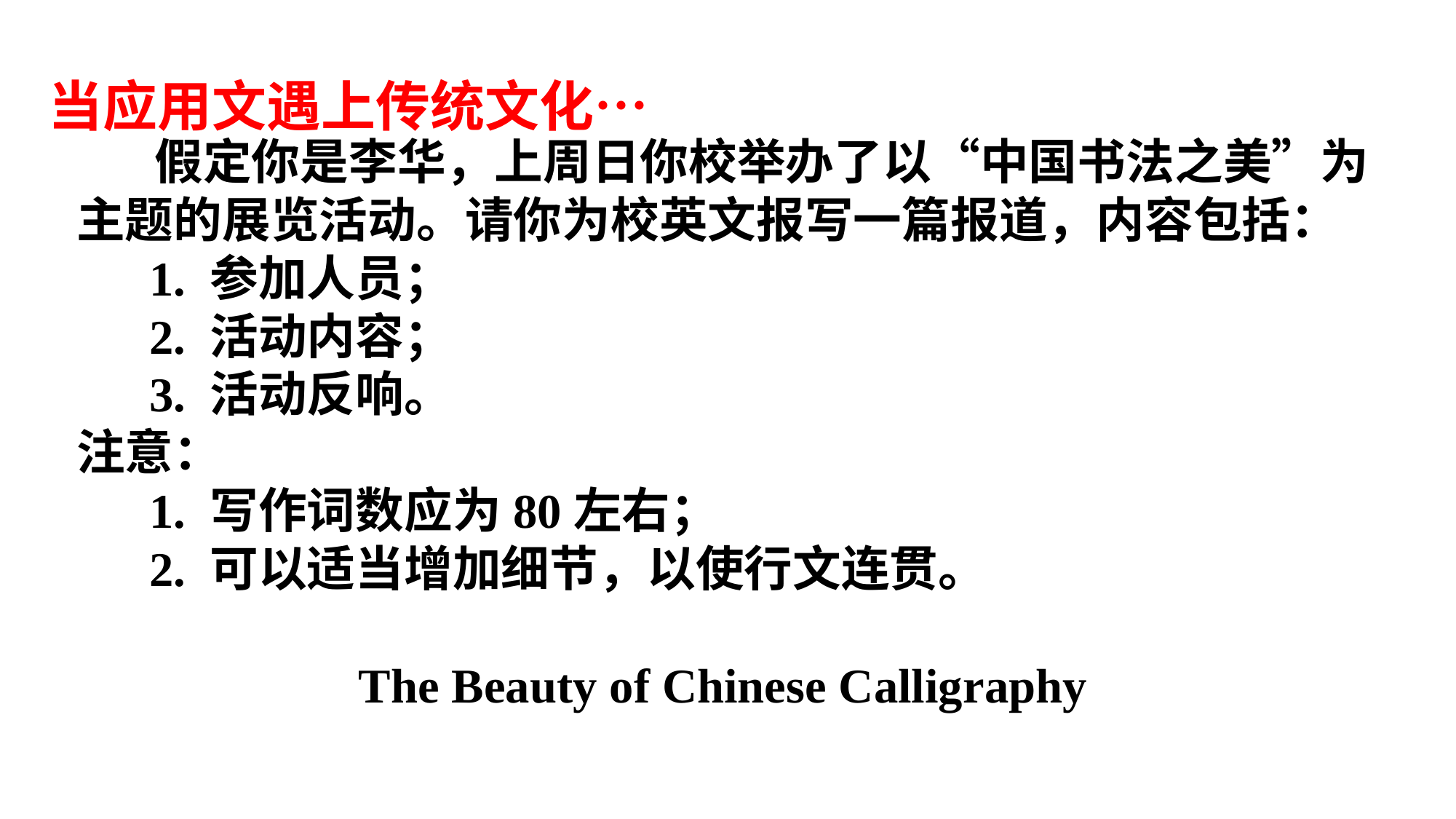

当应用文遇上传统文化…
      假定你是李华，上周日你校举办了以“中国书法之美”为主题的展览活动。请你为校英文报写一篇报道，内容包括：
      1. 参加人员；
      2. 活动内容；
      3. 活动反响。
注意：
      1. 写作词数应为80左右；
      2. 可以适当增加细节，以使行文连贯。

The Beauty of Chinese Calligraphy